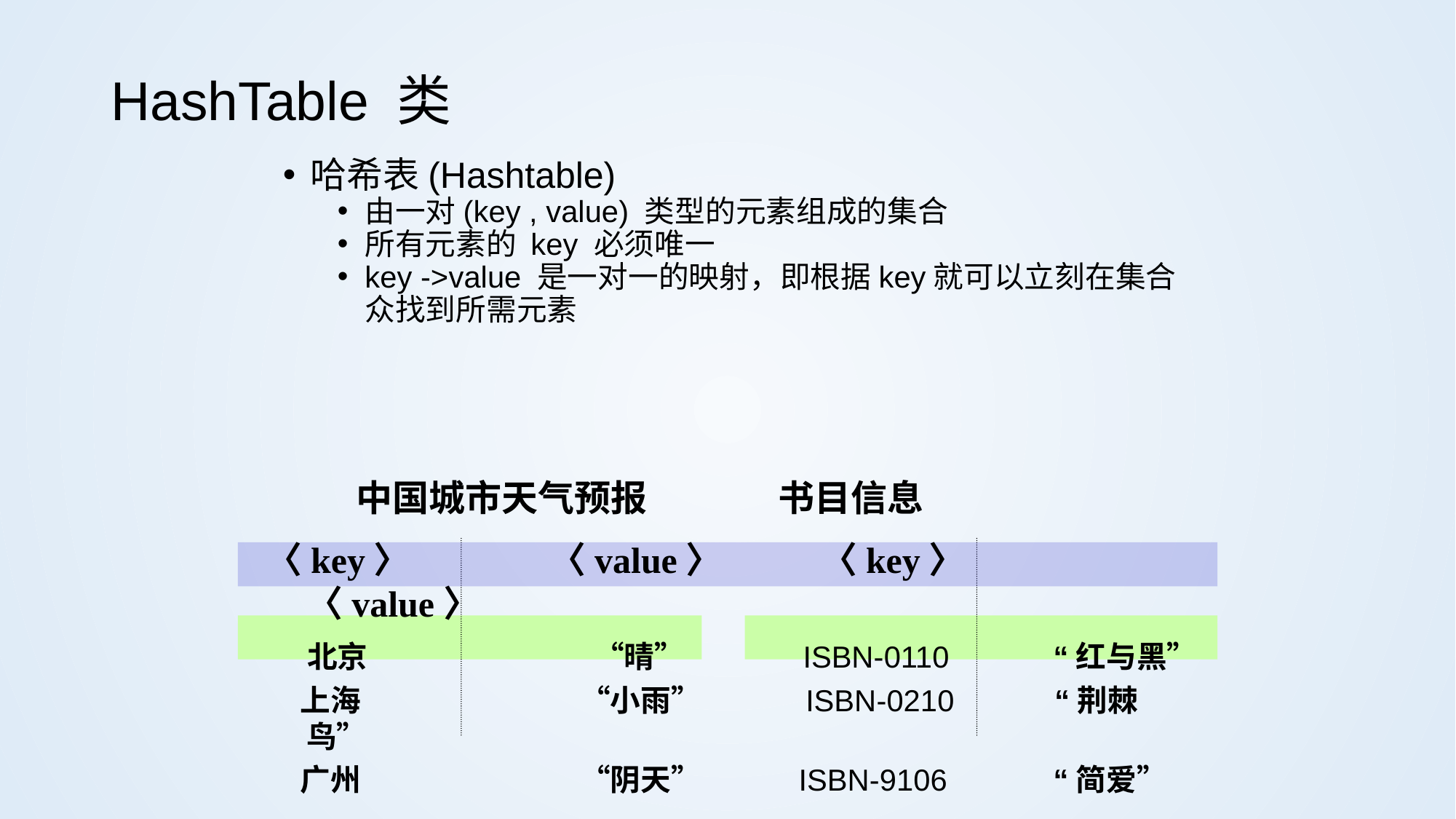

# HashTable 类
哈希表(Hashtable)
由一对(key , value) 类型的元素组成的集合
所有元素的 key 必须唯一
key ->value 是一对一的映射，即根据key就可以立刻在集合众找到所需元素

          中国城市天气预报                书目信息
〈key〉 	   〈value〉            〈key〉           〈value〉
    北京	   	          “晴”                ISBN-0110	           “红与黑”
    上海	    	        “小雨”              ISBN-0210            “荆棘鸟”
    广州		        “阴天” 	       ISBN-9106	           “简爱”